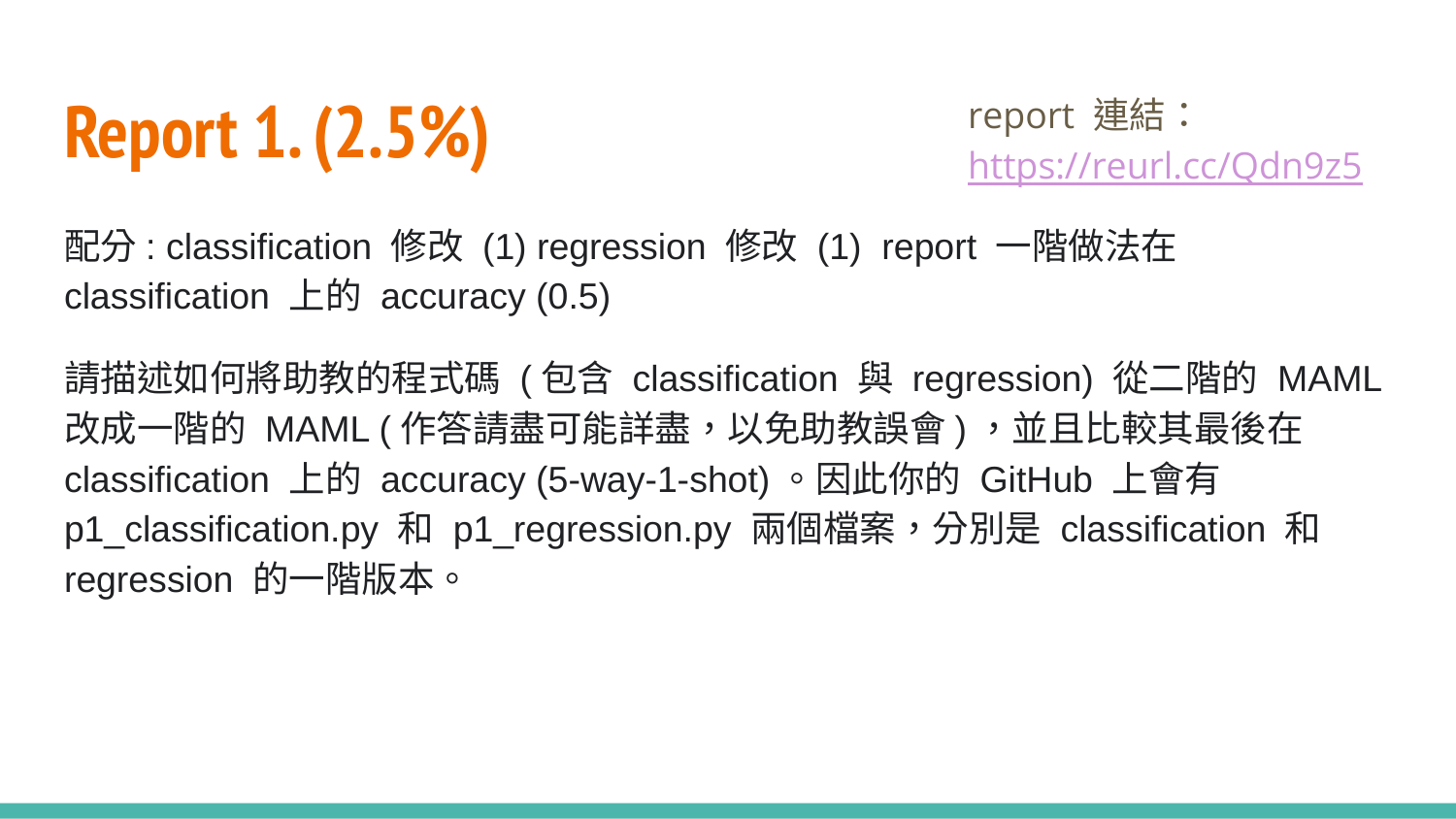

# Report 1. (2.5%)
report 連結：https://reurl.cc/Qdn9z5

配分: classification 修改 (1) regression 修改 (1)  report 一階做法在 classification 上的 accuracy (0.5)
請描述如何將助教的程式碼 (包含 classification 與 regression) 從二階的 MAML 改成一階的 MAML (作答請盡可能詳盡，以免助教誤會)，並且比較其最後在 classification 上的 accuracy (5-way-1-shot)。因此你的 GitHub 上會有 p1_classification.py 和 p1_regression.py 兩個檔案，分別是 classification 和 regression 的一階版本。